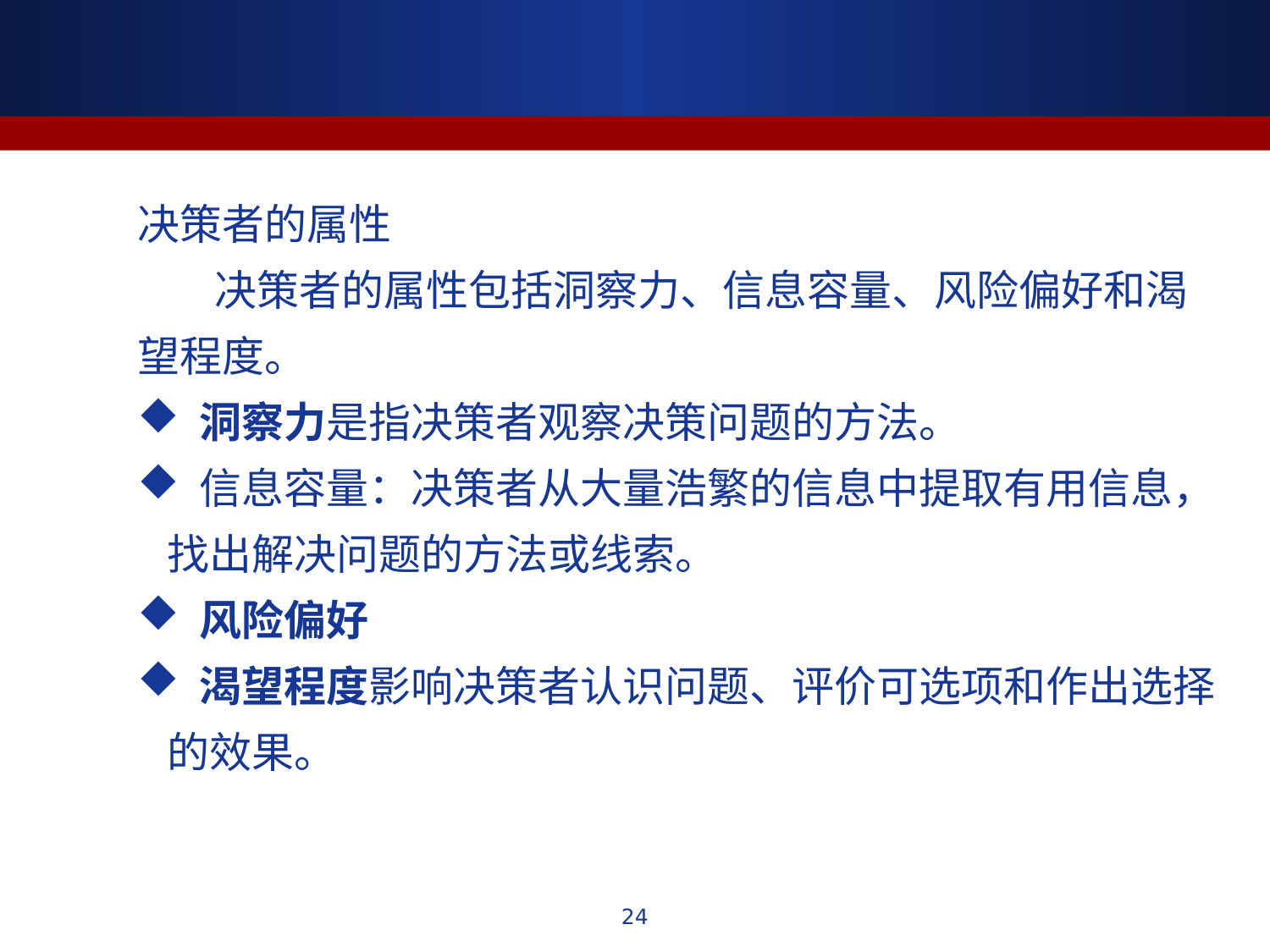

决策者的属性
       决策者的属性包括洞察力、信息容量、风险偏好和渴望程度。
 洞察力是指决策者观察决策问题的方法。
 信息容量：决策者从大量浩繁的信息中提取有用信息，找出解决问题的方法或线索。
 风险偏好
 渴望程度影响决策者认识问题、评价可选项和作出选择的效果。
24